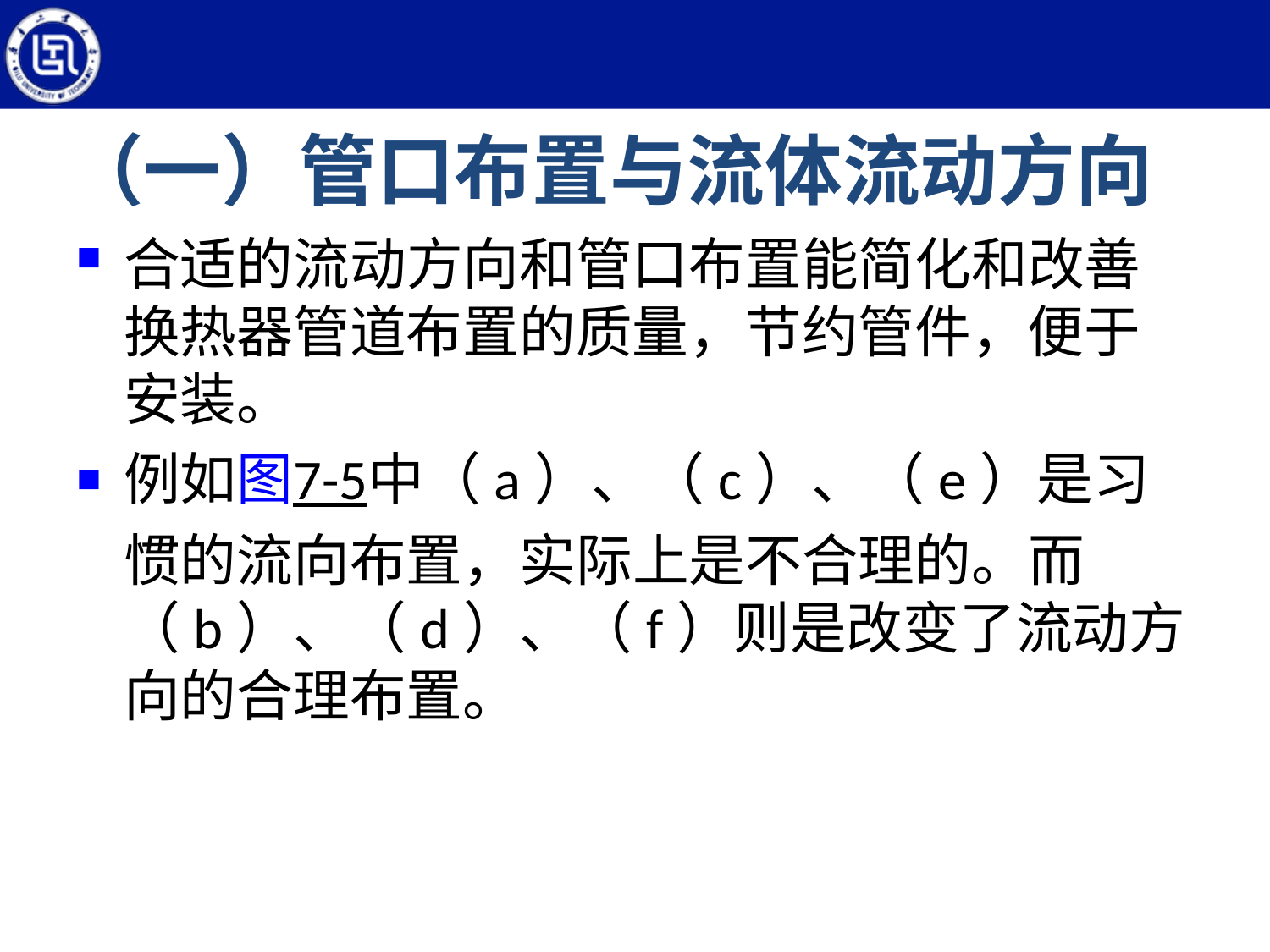

# （一）管口布置与流体流动方向
合适的流动方向和管口布置能简化和改善换热器管道布置的质量，节约管件，便于安装。
例如图7-5中（a）、（c）、（e）是习惯的流向布置，实际上是不合理的。而（b）、（d）、（f）则是改变了流动方向的合理布置。